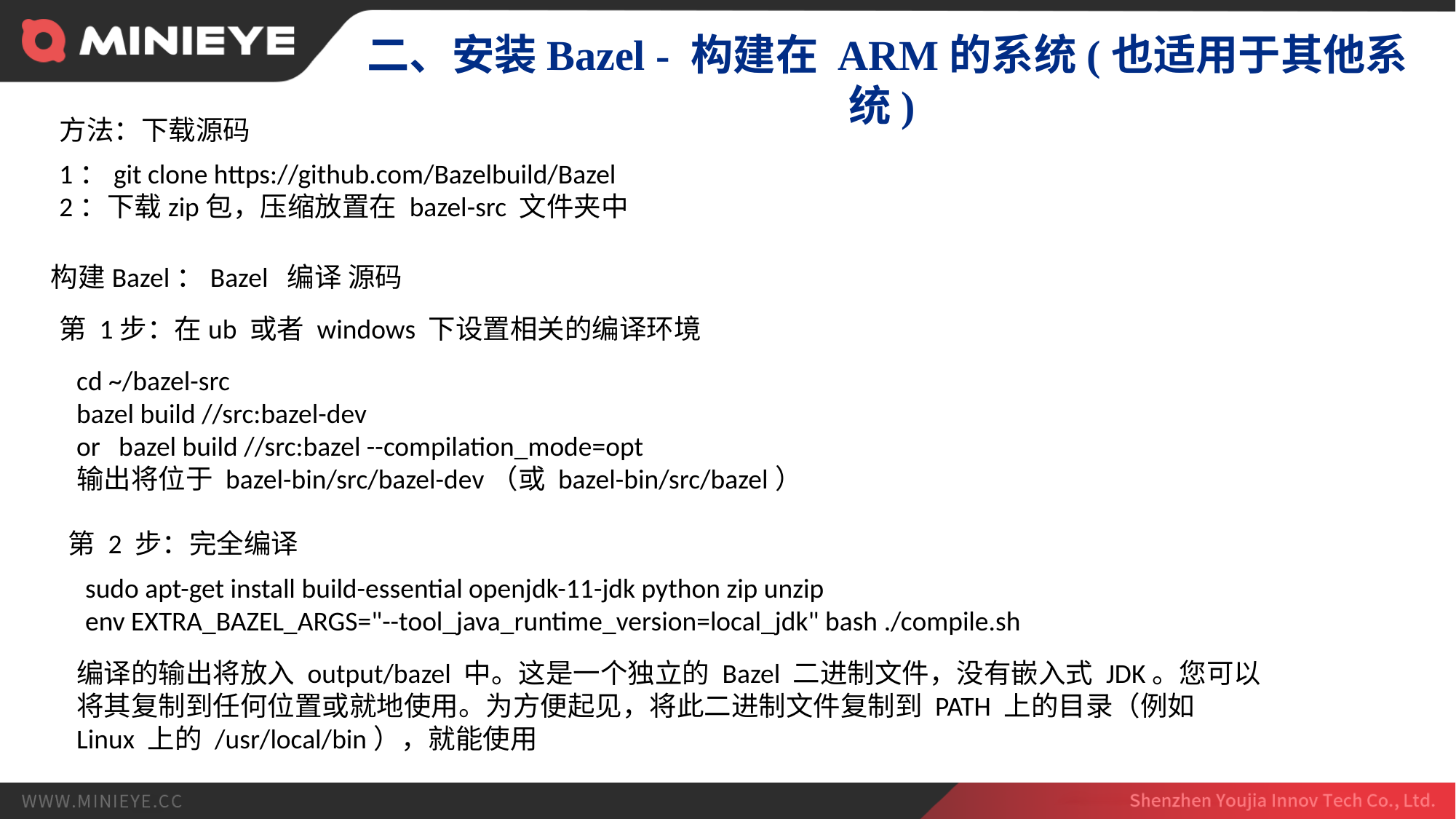

二、安装Bazel - 构建在 ARM的系统(也适用于其他系统)
方法：下载源码
1：git clone https://github.com/Bazelbuild/Bazel
2：下载zip包，压缩放置在 bazel-src 文件夹中
构建Bazel：Bazel  编译 源码
第 1步：在ub 或者 windows 下设置相关的编译环境
cd ~/bazel-src
bazel build //src:bazel-dev
or   bazel build //src:bazel --compilation_mode=opt
输出将位于 bazel-bin/src/bazel-dev（或 bazel-bin/src/bazel）
第 2 步：完全编译
sudo apt-get install build-essential openjdk-11-jdk python zip unzip
env EXTRA_BAZEL_ARGS="--tool_java_runtime_version=local_jdk" bash ./compile.sh

编译的输出将放入 output/bazel 中。这是一个独立的 Bazel 二进制文件，没有嵌入式 JDK。您可以将其复制到任何位置或就地使用。为方便起见，将此二进制文件复制到 PATH 上的目录（例如 Linux 上的 /usr/local/bin），就能使用